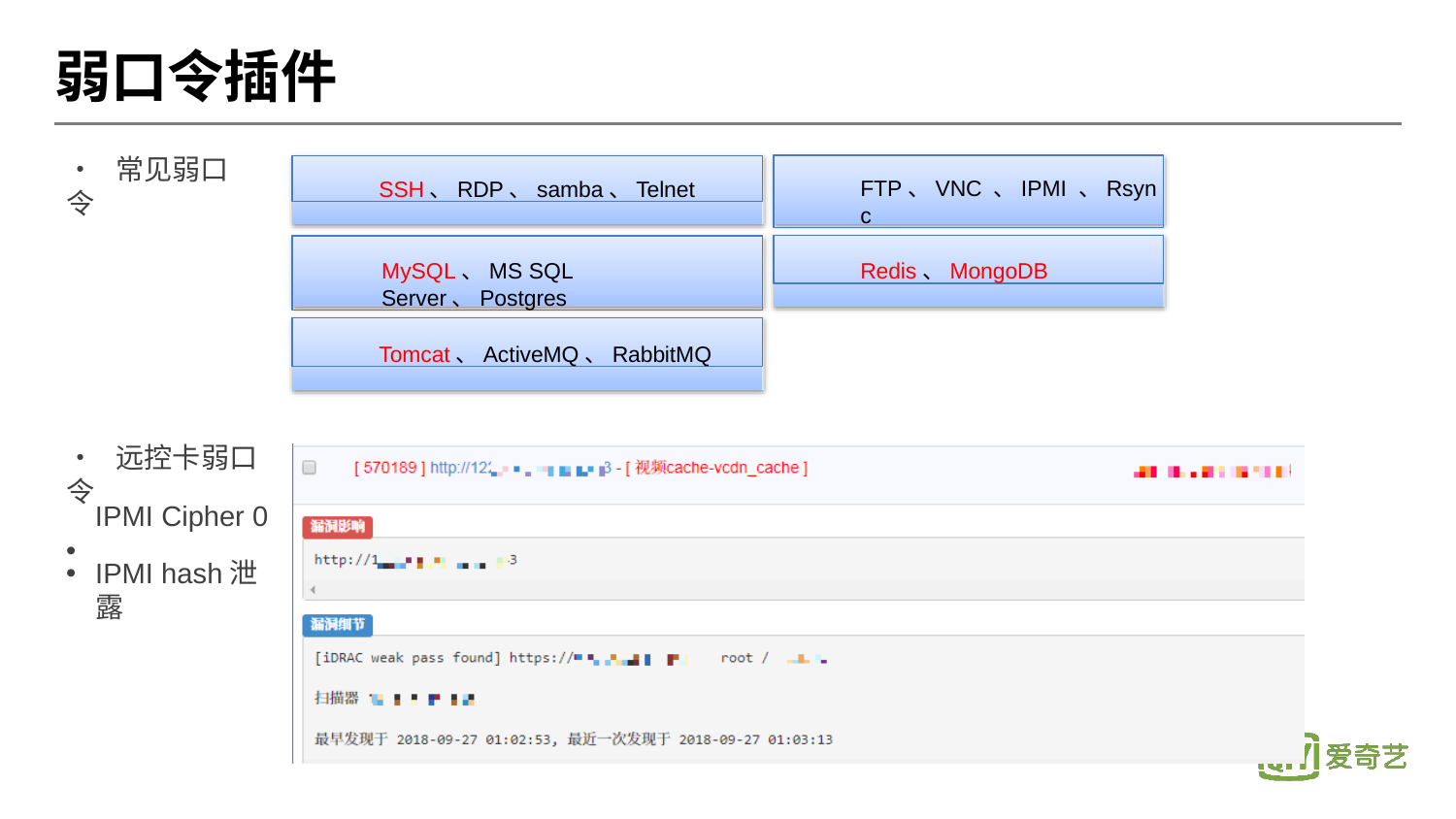

# 弱口令插件

•  常见弱口令

FTP、VNC 、IPMI 、Rsync

SSH、RDP、samba、Telnet

Redis、MongoDB

MySQL、MS SQL Server、Postgres

Tomcat、ActiveMQ、RabbitMQ

•  远控卡弱口令
•

IPMI Cipher 0
IPMI hash泄露